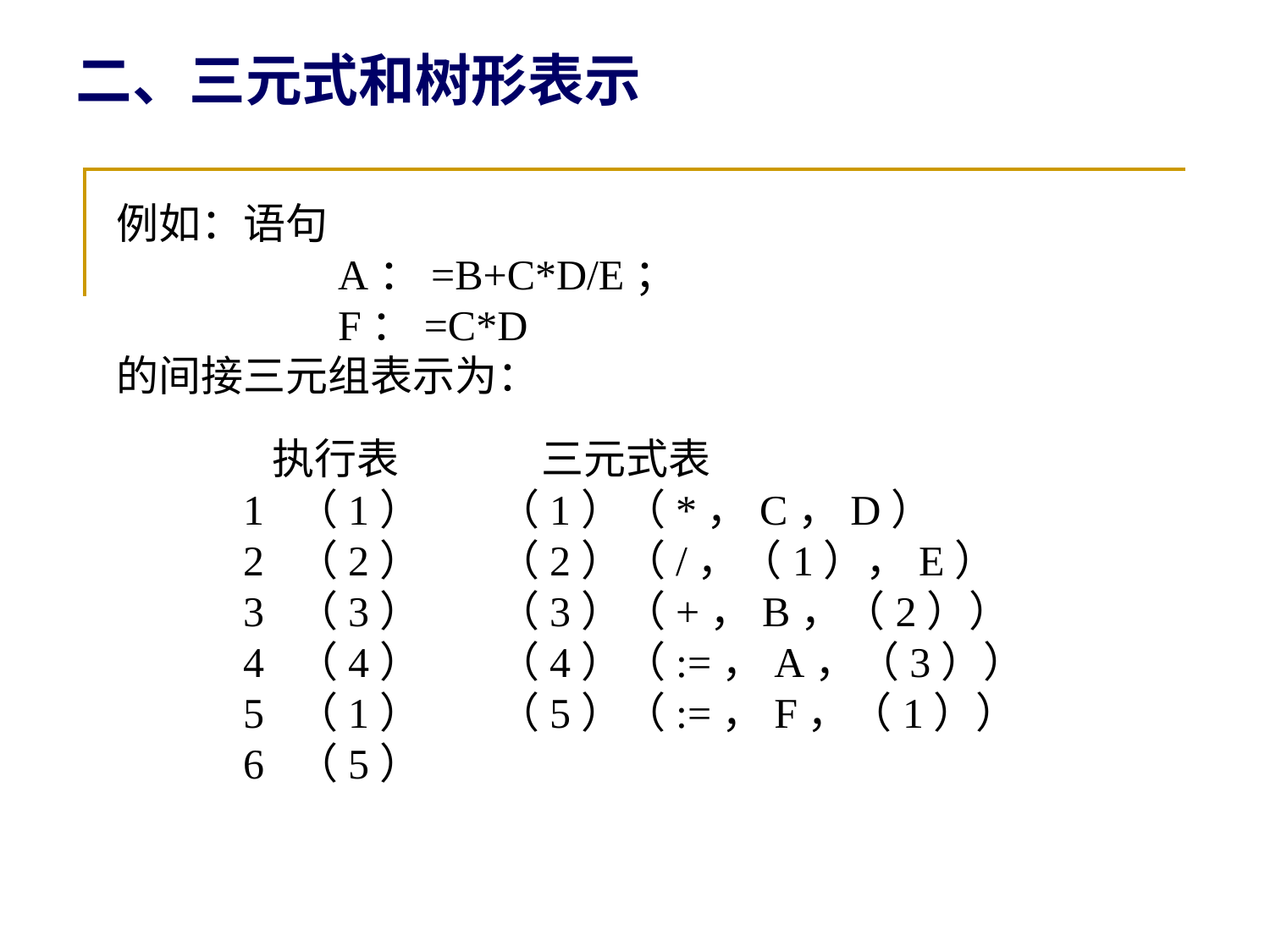

二、三元式和树形表示
例如：语句
　　　　　A：=B+C*D/E；
　　　　　F：=C*D
的间接三元组表示为：
	  执行表               三元式表
	1  （1）	（1）（*，C，D）
	2  （2）	（2）（/，（1），E）
	3  （3）	（3）（+，B，（2））
	4  （4）	（4）（:=，A，（3））
	5  （1）	（5）（:=，F，（1））
	6  （5）

68